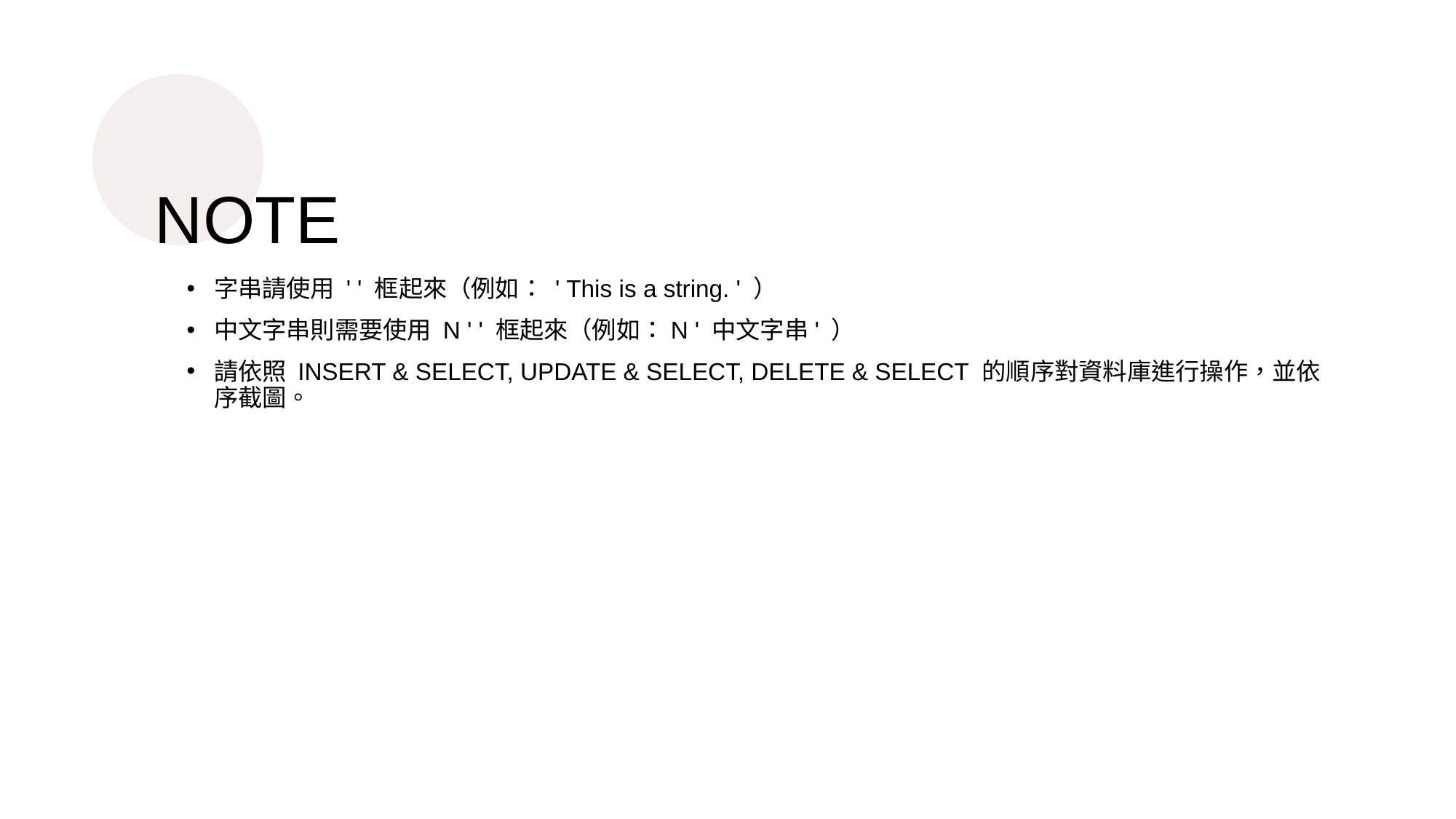

NOTE
字串請使用 ' ' 框起來（例如： ' This is a string. ' ）
中文字串則需要使用 N ' ' 框起來（例如：N ' 中文字串' ）
請依照 INSERT & SELECT, UPDATE & SELECT, DELETE & SELECT 的順序對資料庫進行操作，並依序截圖。